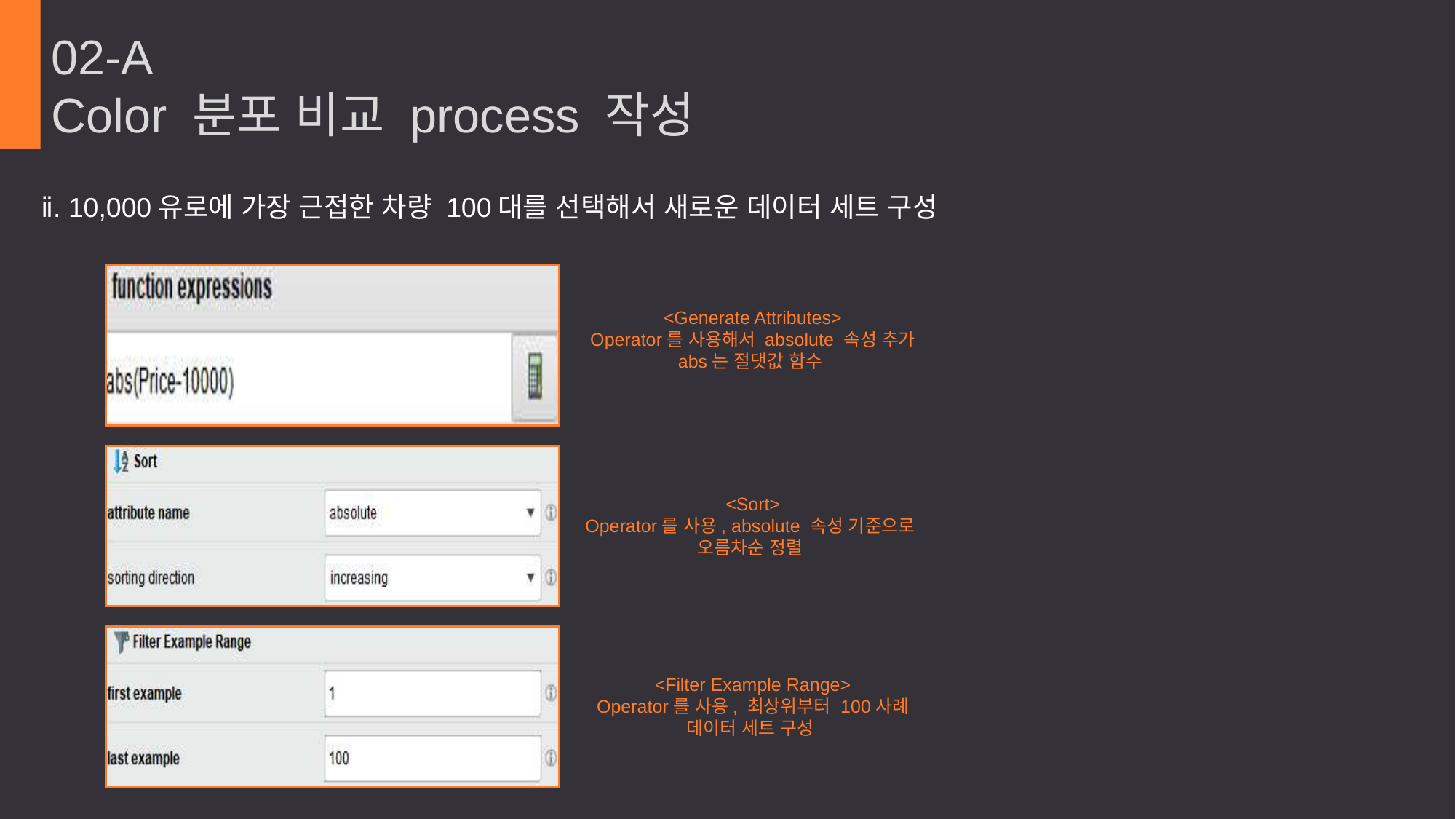

02-A
Color 분포 비교 process 작성
ⅱ. 10,000유로에 가장 근접한 차량 100대를 선택해서 새로운 데이터 세트 구성

<Generate Attributes>
Operator를 사용해서 absolute 속성 추가
abs는 절댓값 함수

<Sort>
Operator를 사용, absolute 속성 기준으로
오름차순 정렬

<Filter Example Range>
Operator를 사용, 최상위부터 100사례
데이터 세트 구성